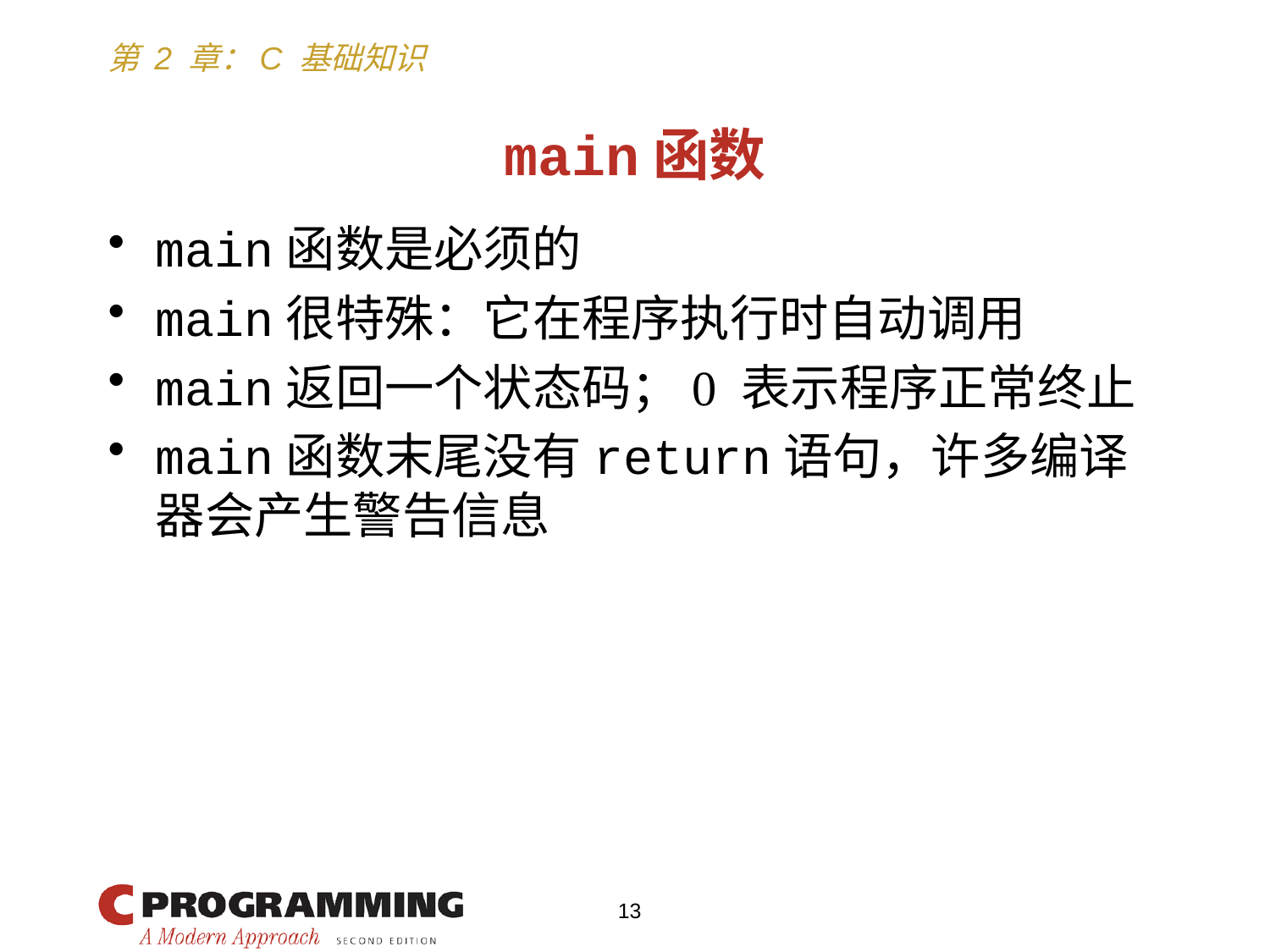

# main函数
main函数是必须的
main很特殊：它在程序执行时自动调用
main返回一个状态码；0 表示程序正常终止
main函数末尾没有return语句，许多编译器会产生警告信息

13